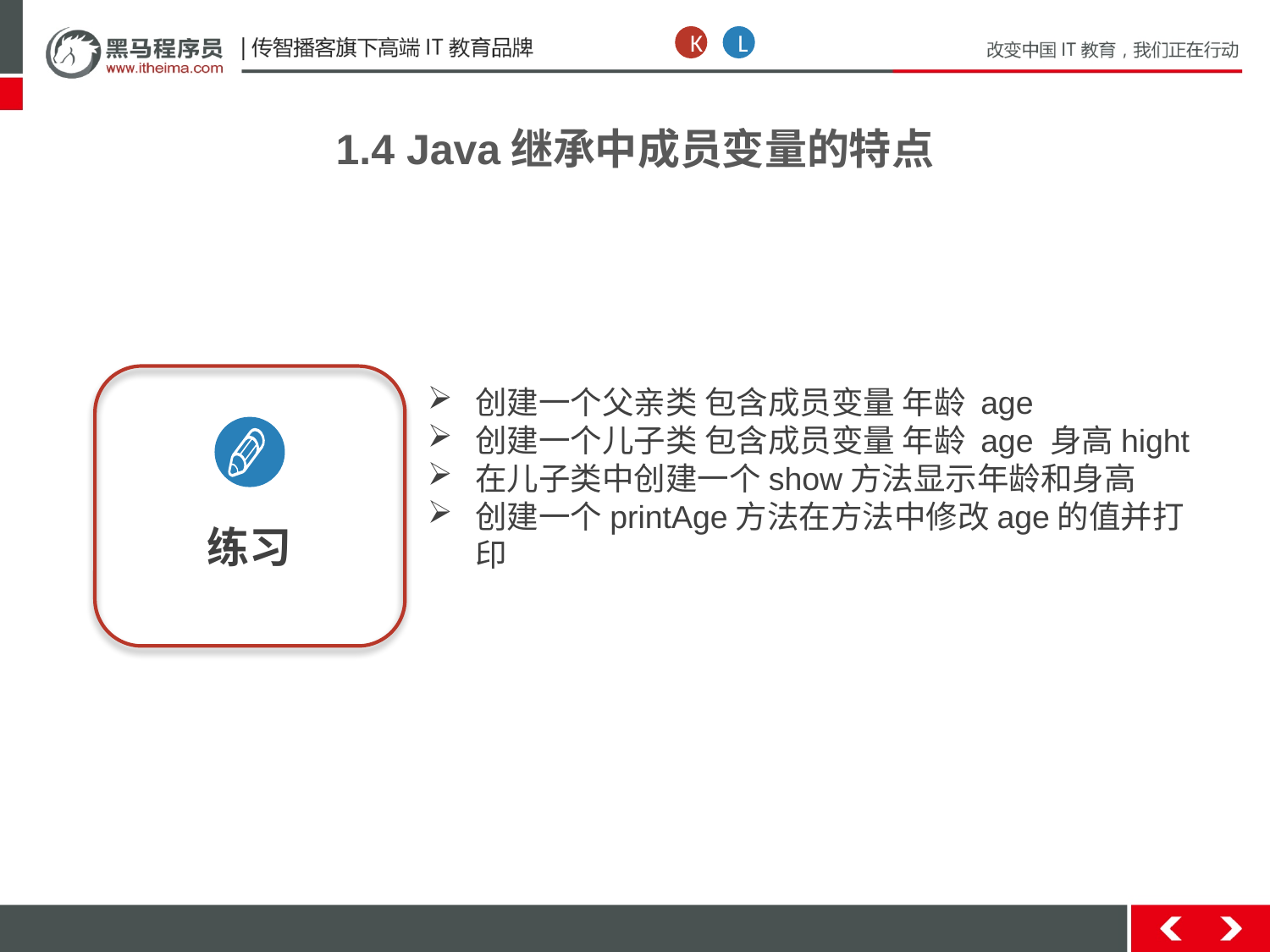

K
L
1.4 Java继承中成员变量的特点

练习
创建一个父亲类 包含成员变量 年龄 age
创建一个儿子类 包含成员变量 年龄 age 身高hight
在儿子类中创建一个show方法显示年龄和身高
创建一个printAge方法在方法中修改age的值并打印